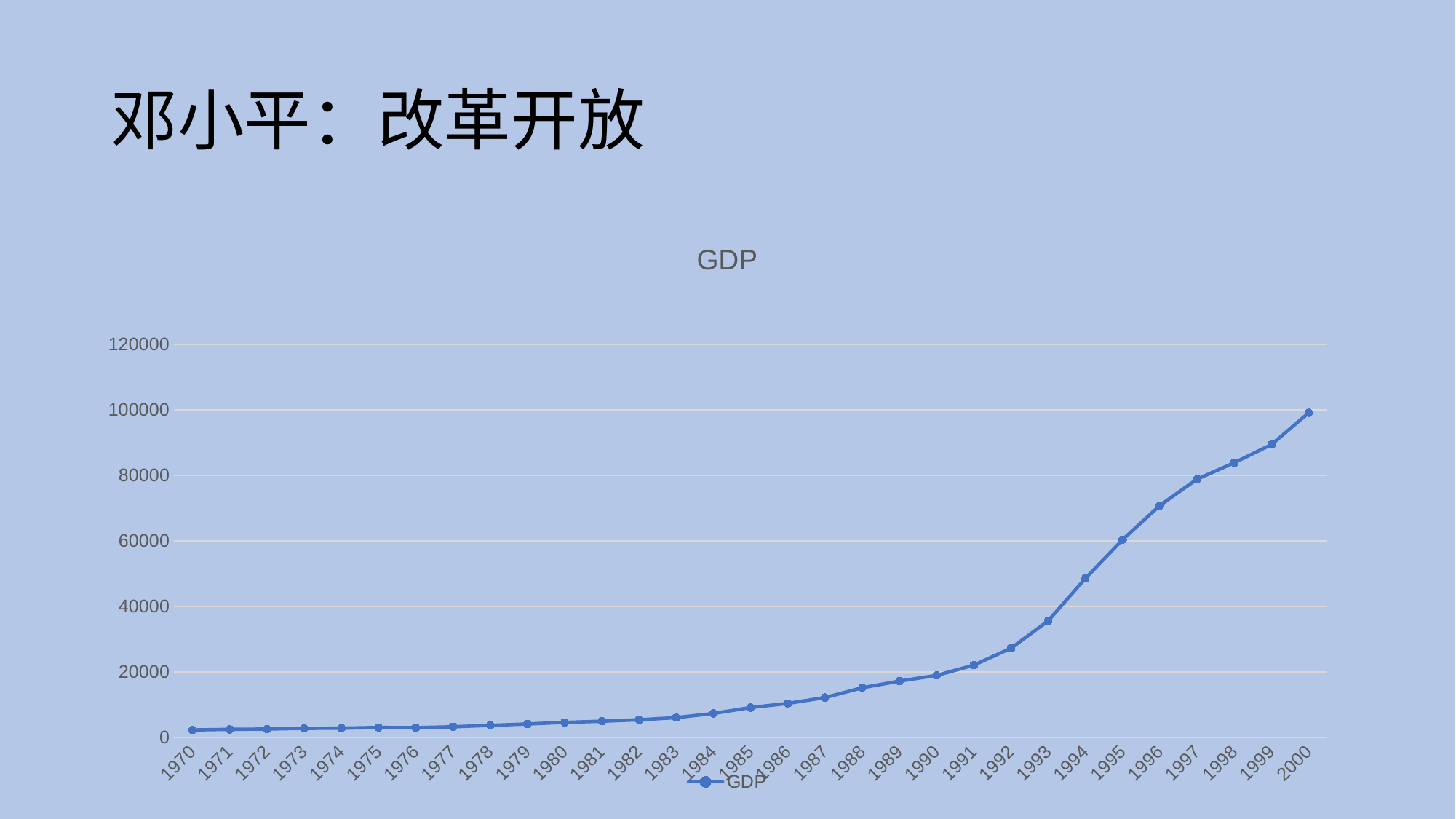

# 邓小平：改革开放

### Chart:

| Category | GDP |
|---|---|
| 1970 | 2279.7 |
| 1971 | 2456.9 |
| 1972 | 2552.4 |
| 1973 | 2756.2 |
| 1974 | 2827.7 |
| 1975 | 3039.5 |
| 1976 | 2988.6 |
| 1977 | 3250.0 |
| 1978 | 3678.7 |
| 1979 | 4100.5 |
| 1980 | 4587.6 |
| 1981 | 4933.7 |
| 1982 | 5380.5 |
| 1983 | 6043.8 |
| 1984 | 7314.2 |
| 1985 | 9123.6 |
| 1986 | 10375.4 |
| 1987 | 12166.6 |
| 1988 | 15174.4 |
| 1989 | 17188.4 |
| 1990 | 18923.3 |
| 1991 | 22050.3 |
| 1992 | 27208.2 |
| 1993 | 35599.2 |
| 1994 | 48548.2 |
| 1995 | 60356.6 |
| 1996 | 70779.6 |
| 1997 | 78802.9 |
| 1998 | 83817.6 |
| 1999 | 89366.5 |
| 2000 | 99066.1 |